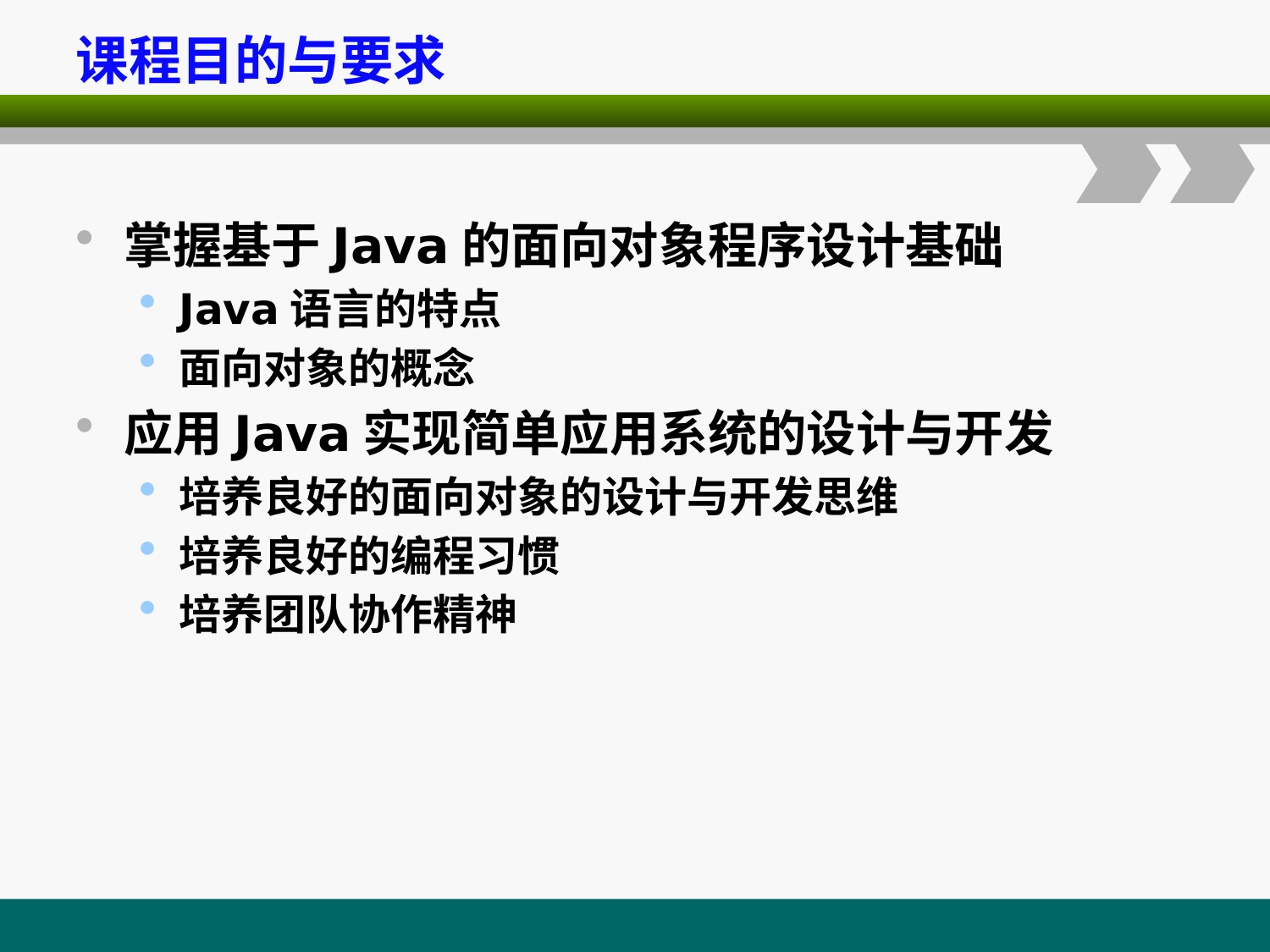

课程目的与要求
掌握基于Java的面向对象程序设计基础
Java语言的特点
面向对象的概念
应用Java实现简单应用系统的设计与开发
培养良好的面向对象的设计与开发思维
培养良好的编程习惯
培养团队协作精神

3